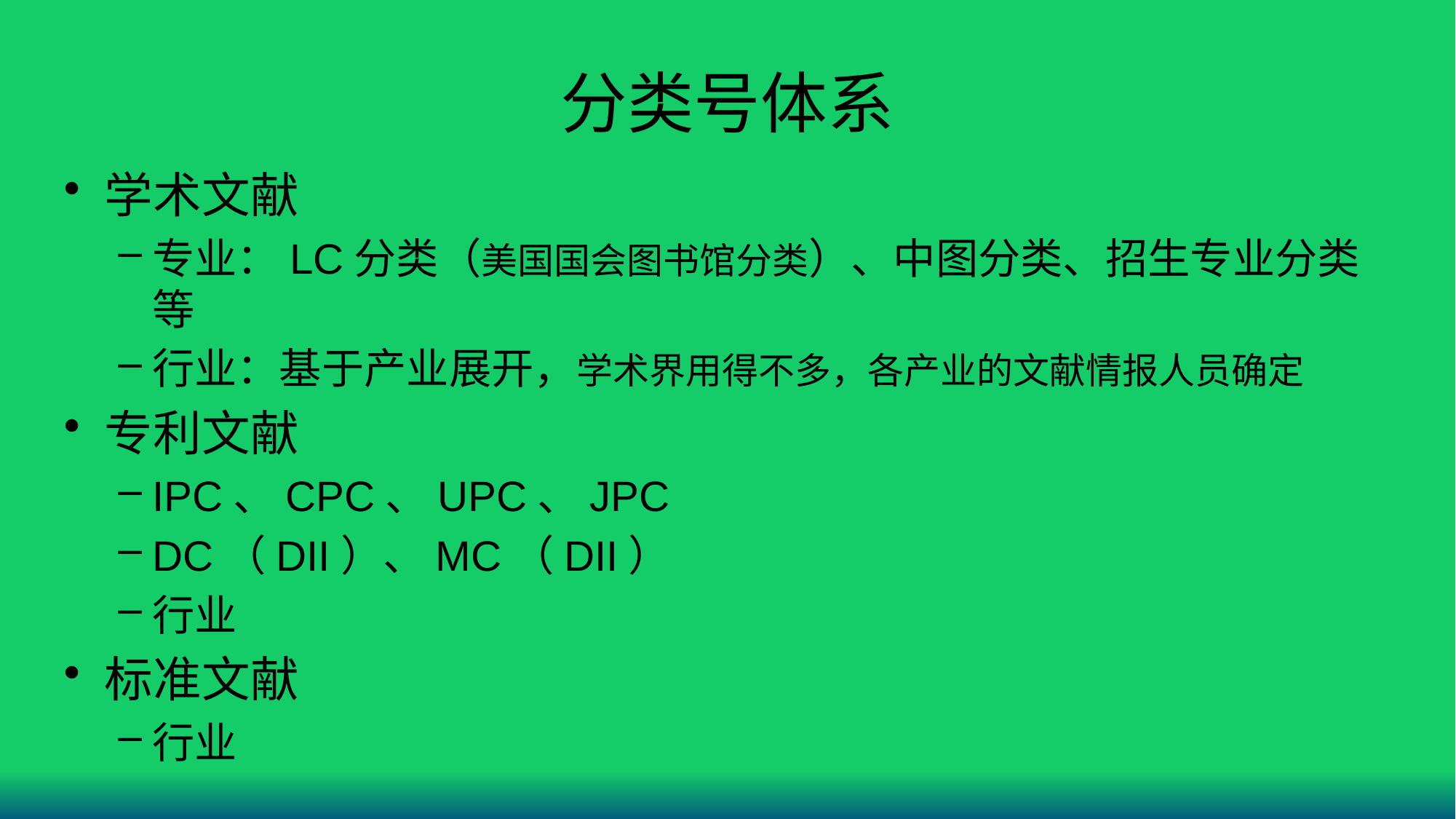

# 分类号体系
学术文献
专业：LC分类（美国国会图书馆分类）、中图分类、招生专业分类等
行业：基于产业展开，学术界用得不多，各产业的文献情报人员确定
专利文献
IPC、CPC、UPC、JPC
DC（DII）、MC（DII）
行业
标准文献
行业